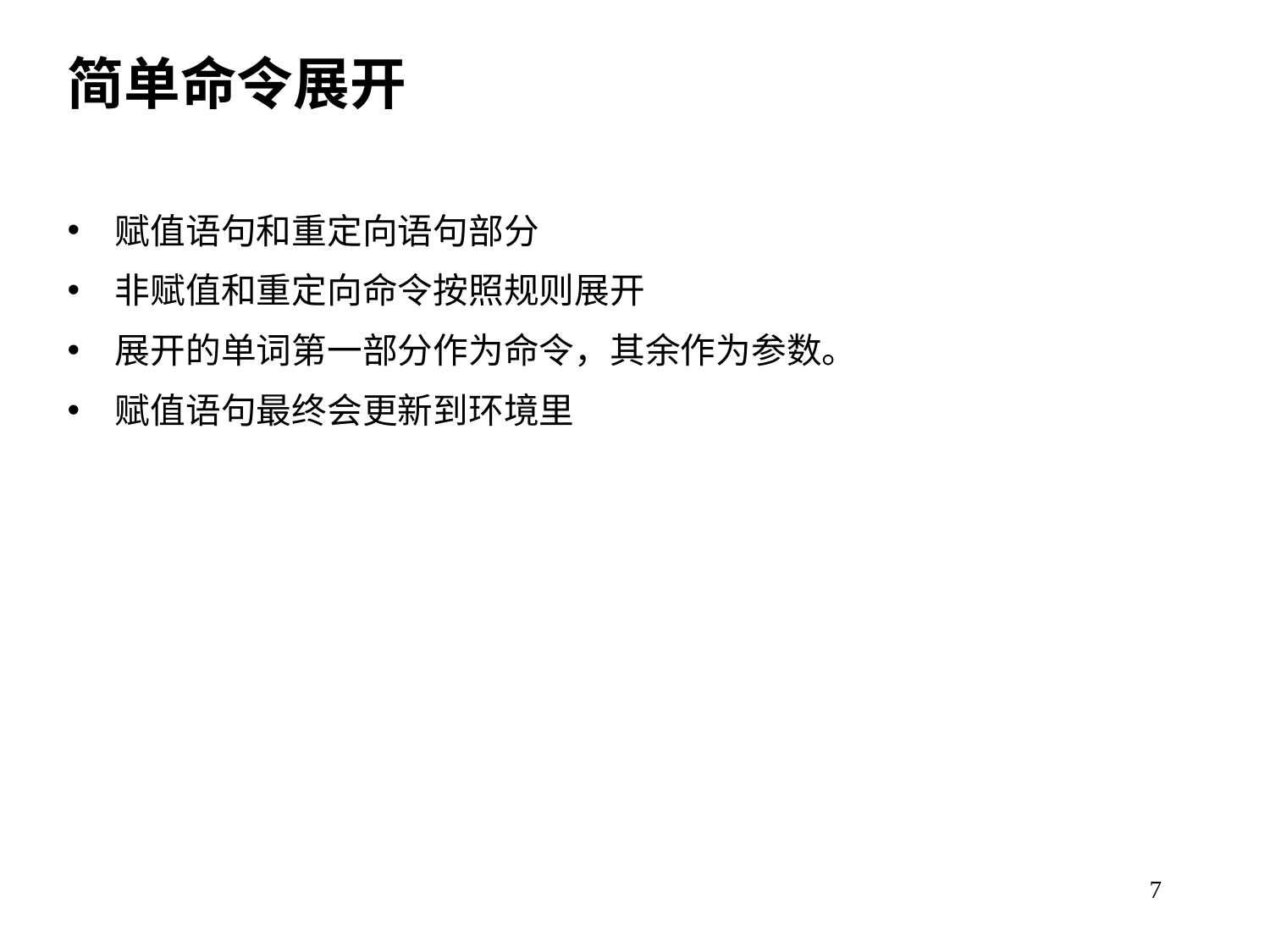

简单命令展开
赋值语句和重定向语句部分
非赋值和重定向命令按照规则展开
展开的单词第一部分作为命令，其余作为参数。
赋值语句最终会更新到环境里
7